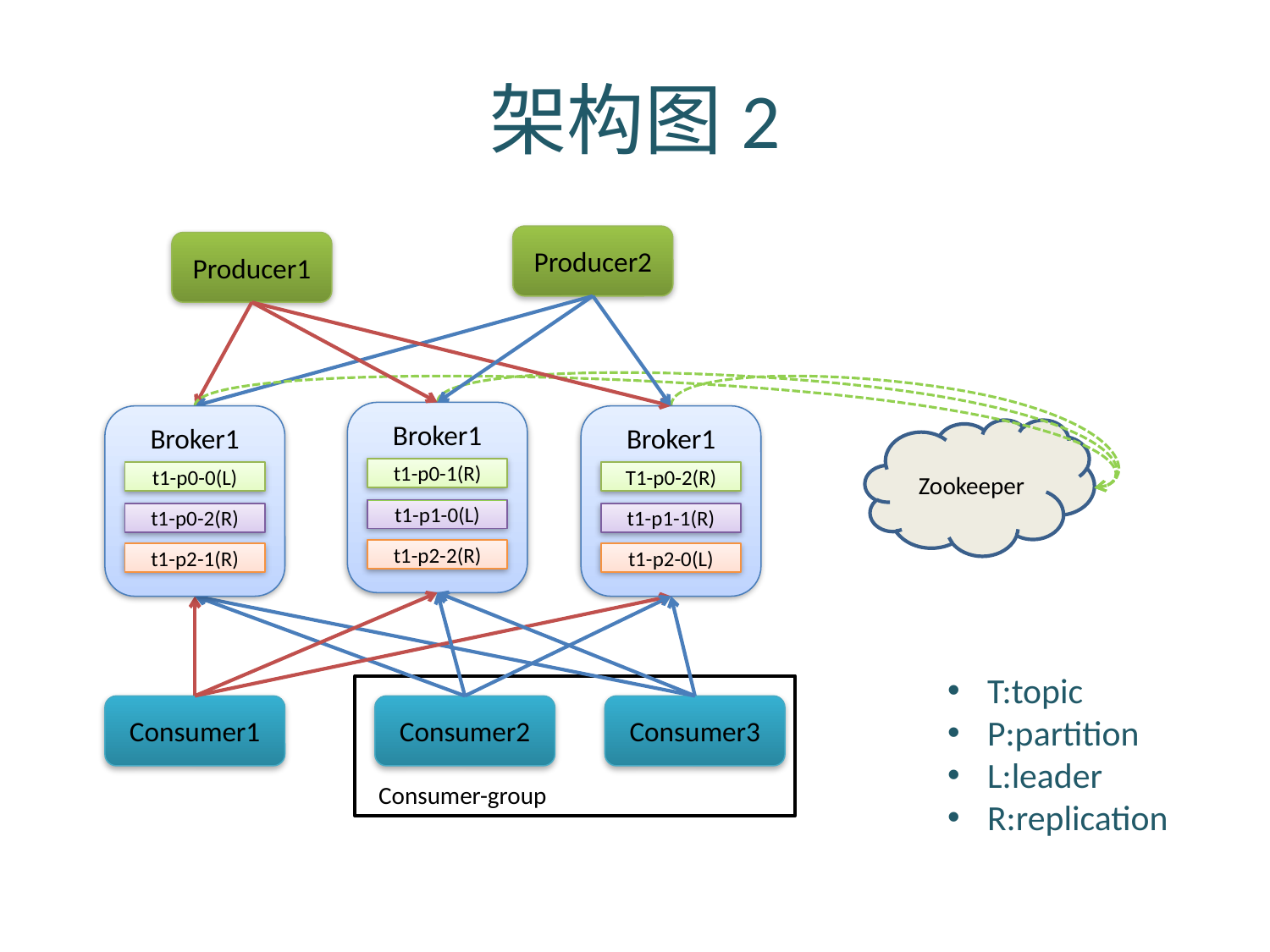

# 架构图2
Producer2
Producer1
Broker1
t1-p0-1(R)
t1-p1-0(L)
t1-p2-2(R)
Broker1
T1-p0-2(R)
t1-p1-1(R)
t1-p2-0(L)
Broker1
t1-p0-0(L)
t1-p0-2(R)
t1-p2-1(R)
Zookeeper
T:topic
P:partition
L:leader
R:replication
  Consumer-group
Consumer1
Consumer2
Consumer3